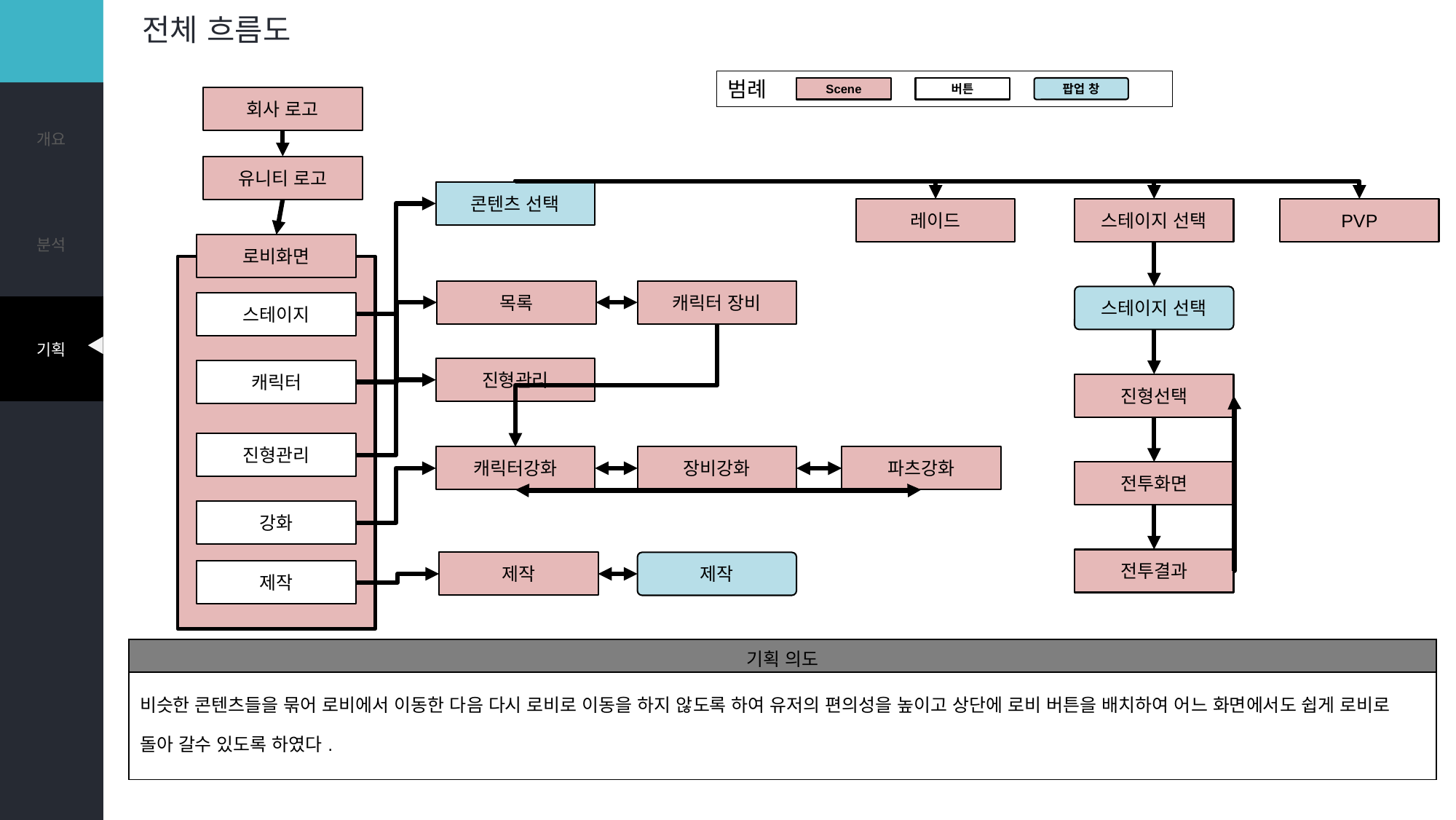

# 전체 흐름도
범례
Scene
버튼
팝업 창
회사 로고
유니티 로고
콘텐츠 선택
레이드
스테이지 선택
PVP
스테이지 선택
진형선택
전투화면
전투결과
로비화면

목록
캐릭터 장비
스테이지
진형관리
캐릭터
진형관리
캐릭터강화
장비강화
파츠강화
강화
제작
제작
제작
| 기획 의도 |
| --- |
| 비슷한 콘텐츠들을 묶어 로비에서 이동한 다음 다시 로비로 이동을 하지 않도록 하여 유저의 편의성을 높이고 상단에 로비 버튼을 배치하여 어느 화면에서도 쉽게 로비로 돌아 갈수 있도록 하였다. |